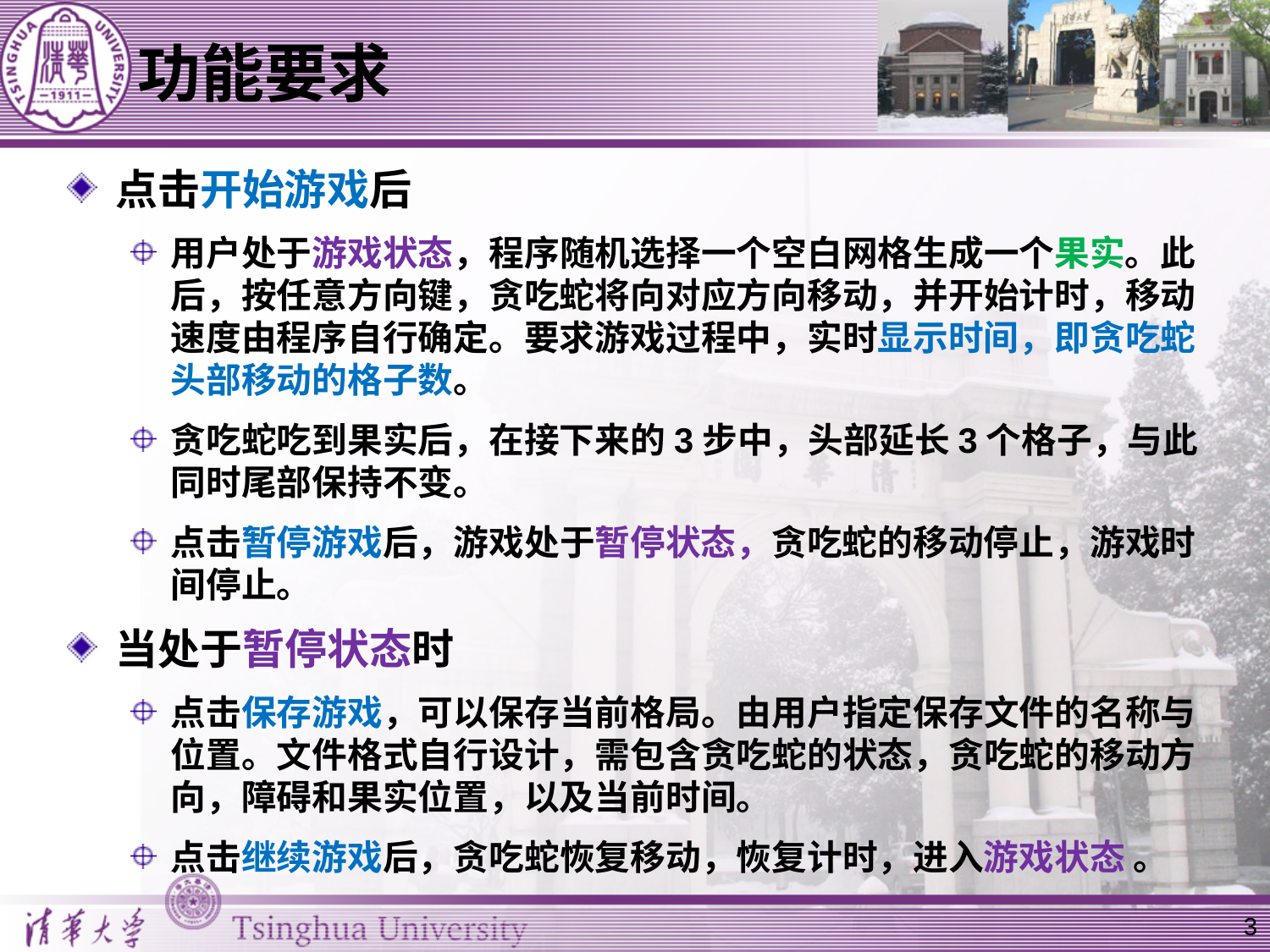

# 功能要求
点击开始游戏后
用户处于游戏状态，程序随机选择一个空白网格生成一个果实。此后，按任意方向键，贪吃蛇将向对应方向移动，并开始计时，移动速度由程序自行确定。要求游戏过程中，实时显示时间，即贪吃蛇头部移动的格子数。
贪吃蛇吃到果实后，在接下来的3步中，头部延长3个格子，与此同时尾部保持不变。
点击暂停游戏后，游戏处于暂停状态，贪吃蛇的移动停止，游戏时间停止。
当处于暂停状态时
点击保存游戏，可以保存当前格局。由用户指定保存文件的名称与位置。文件格式自行设计，需包含贪吃蛇的状态，贪吃蛇的移动方向，障碍和果实位置，以及当前时间。
点击继续游戏后，贪吃蛇恢复移动，恢复计时，进入游戏状态 。
3